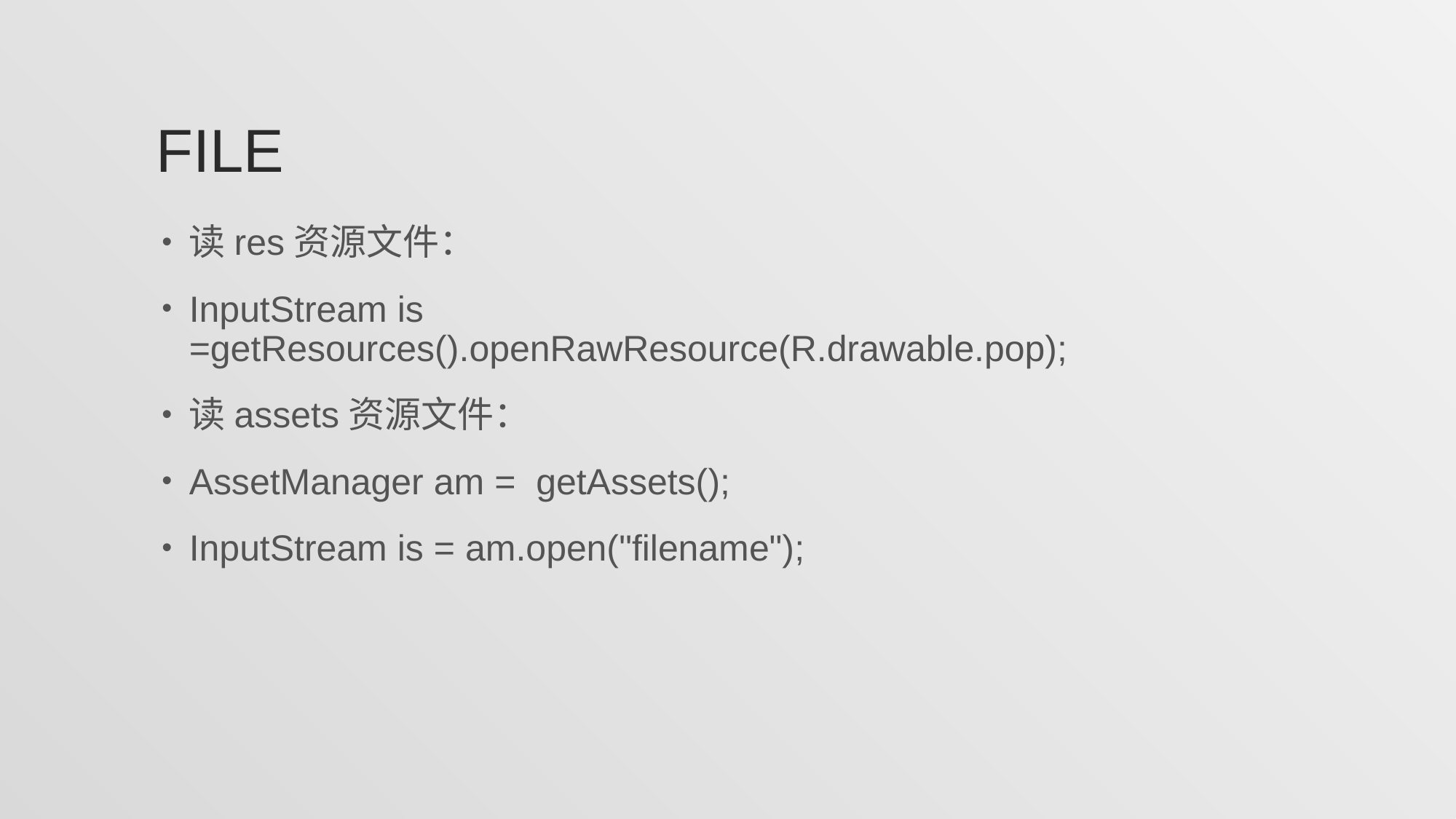

# FILE
读res资源文件：
InputStream is =getResources().openRawResource(R.drawable.pop);
读assets资源文件：
AssetManager am =  getAssets();
InputStream is = am.open("filename");